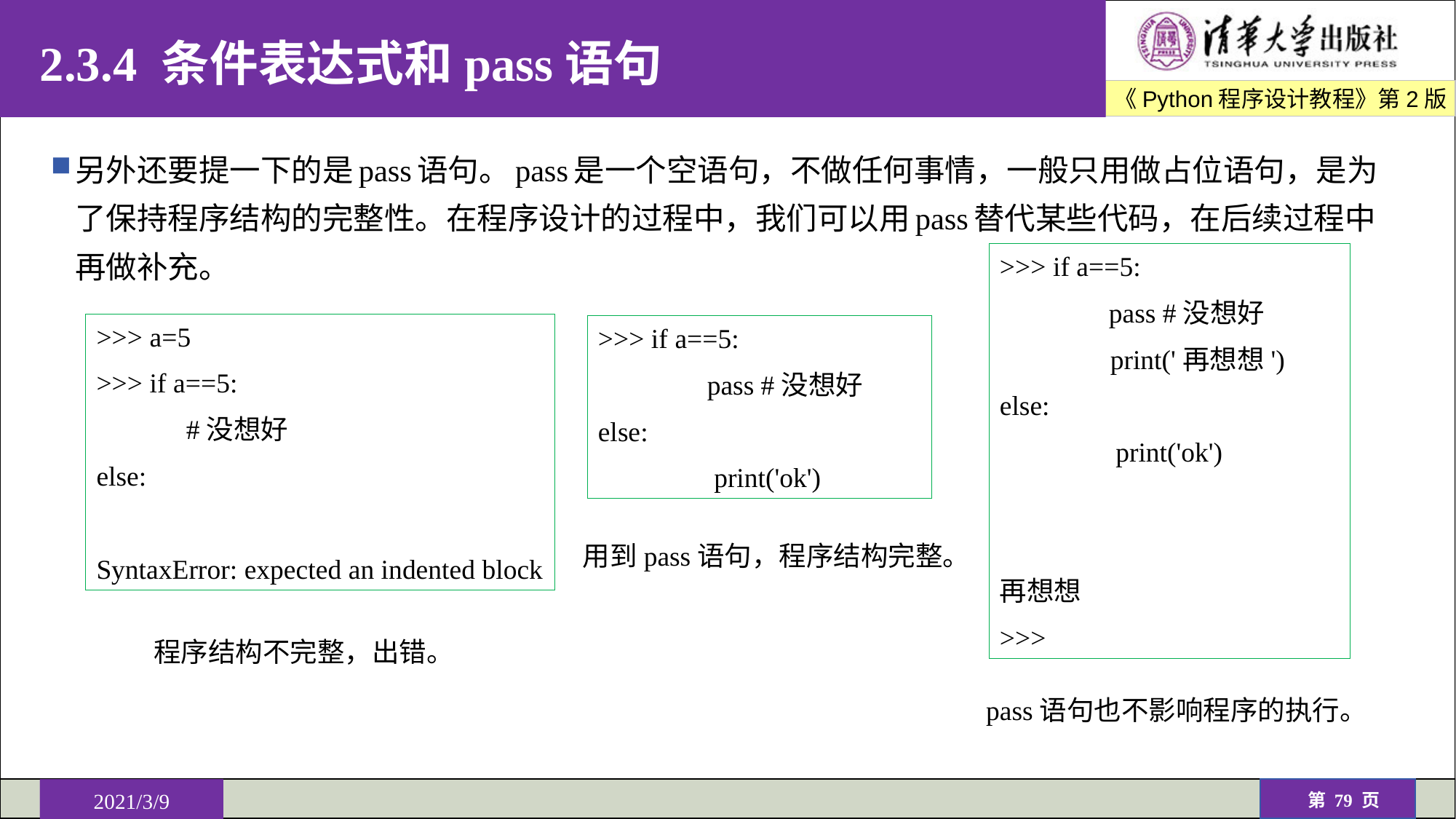

# 2.3.4 条件表达式和pass语句
另外还要提一下的是pass语句。pass是一个空语句，不做任何事情，一般只用做占位语句，是为了保持程序结构的完整性。在程序设计的过程中，我们可以用pass替代某些代码，在后续过程中再做补充。
>>> if a==5:
	pass #没想好
                print('再想想')
else:
	 print('ok')

再想想
>>>
>>> a=5
>>> if a==5:
             #没想好
else:

SyntaxError: expected an indented block
>>> if a==5:
	pass #没想好
else:
	 print('ok')
用到pass语句，程序结构完整。
程序结构不完整，出错。
pass语句也不影响程序的执行。